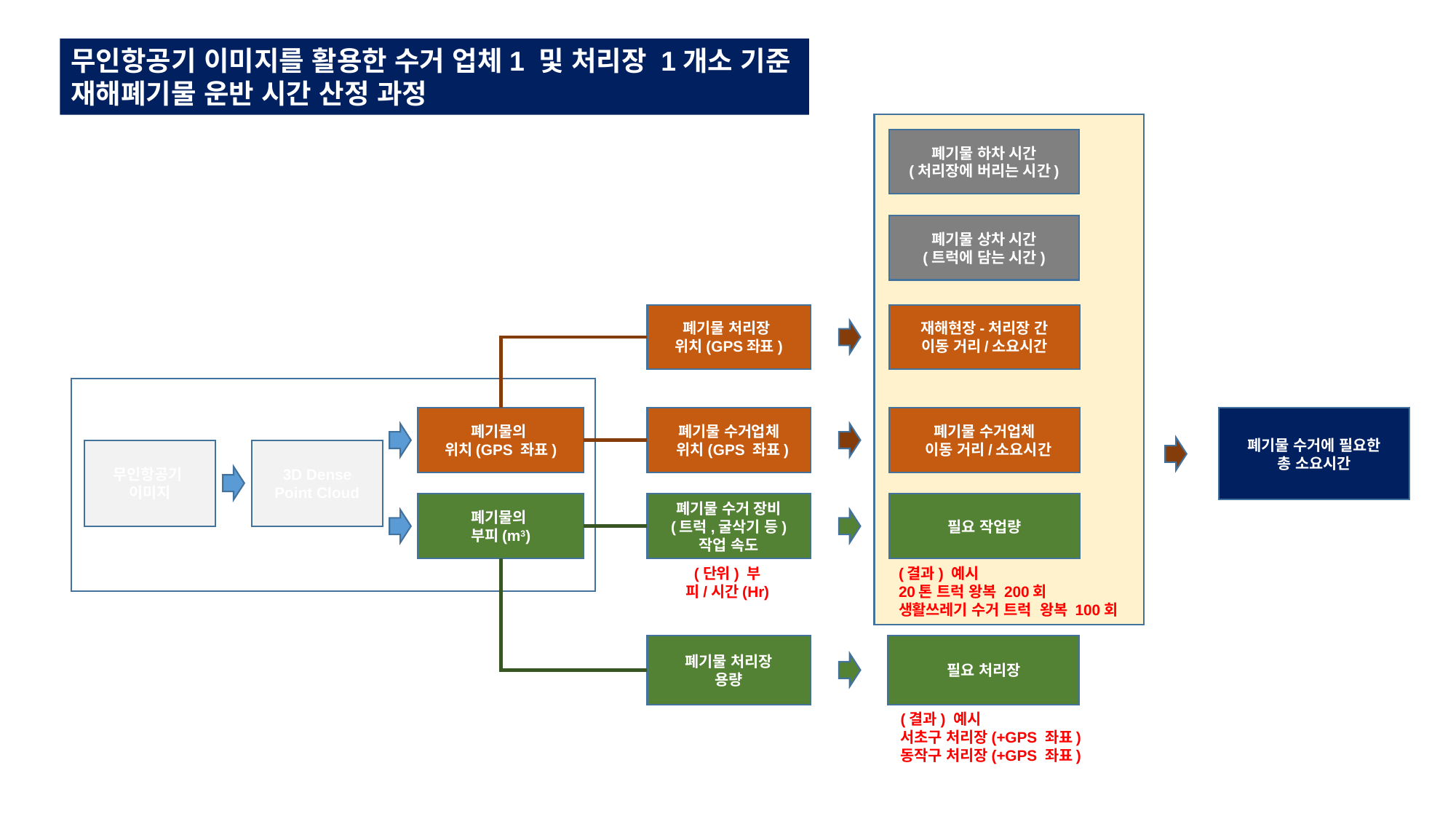

무인항공기 이미지를 활용한 수거 업체1 및 처리장 1개소 기준
재해폐기물 운반 시간 산정 과정

폐기물 하차 시간
(처리장에 버리는 시간)
폐기물 상차 시간
(트럭에 담는 시간)
폐기물 처리장
위치(GPS좌표)
재해현장-처리장 간
이동 거리/소요시간

폐기물 수거업체
 위치(GPS 좌표)
폐기물 수거업체
 이동 거리/소요시간
폐기물 수거에 필요한
총 소요시간
폐기물의
위치(GPS 좌표)

무인항공기
이미지
3D Dense Point Cloud

폐기물의
부피(m3)
폐기물 수거 장비
(트럭,굴삭기 등)
작업 속도
필요 작업량

(단위) 부피/시간(Hr)
(결과) 예시
20톤 트럭 왕복 200회
생활쓰레기 수거 트럭  왕복 100회
폐기물 처리장
용량
필요 처리장

(결과) 예시
서초구 처리장(+GPS 좌표)
동작구 처리장(+GPS 좌표)